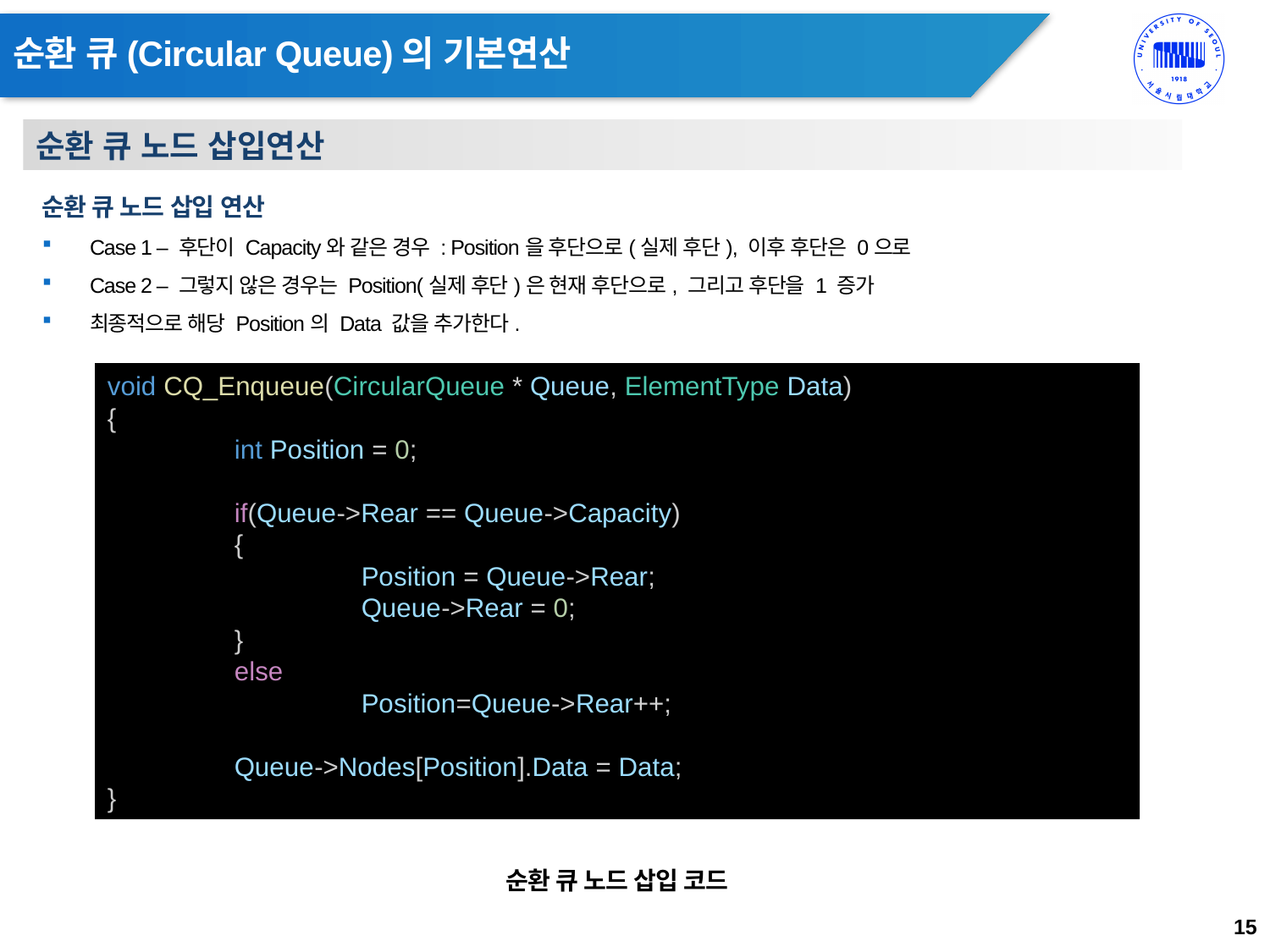

# 순환 큐(Circular Queue)의 기본연산
순환 큐 노드 삽입연산
순환 큐 노드 삽입 연산
Case 1 – 후단이 Capacity와 같은 경우 : Position을 후단으로(실제 후단), 이후 후단은 0으로
Case 2 – 그렇지 않은 경우는 Position(실제 후단)은 현재 후단으로, 그리고 후단을 1 증가
최종적으로 해당 Position의 Data 값을 추가한다.

void CQ_Enqueue(CircularQueue * Queue, ElementType Data)
{
	int Position = 0;
	if(Queue->Rear == Queue->Capacity)
	{
		Position = Queue->Rear;
		Queue->Rear = 0;
	}
	else
		Position=Queue->Rear++;
	Queue->Nodes[Position].Data = Data;
}
순환 큐 노드 삽입 코드
15